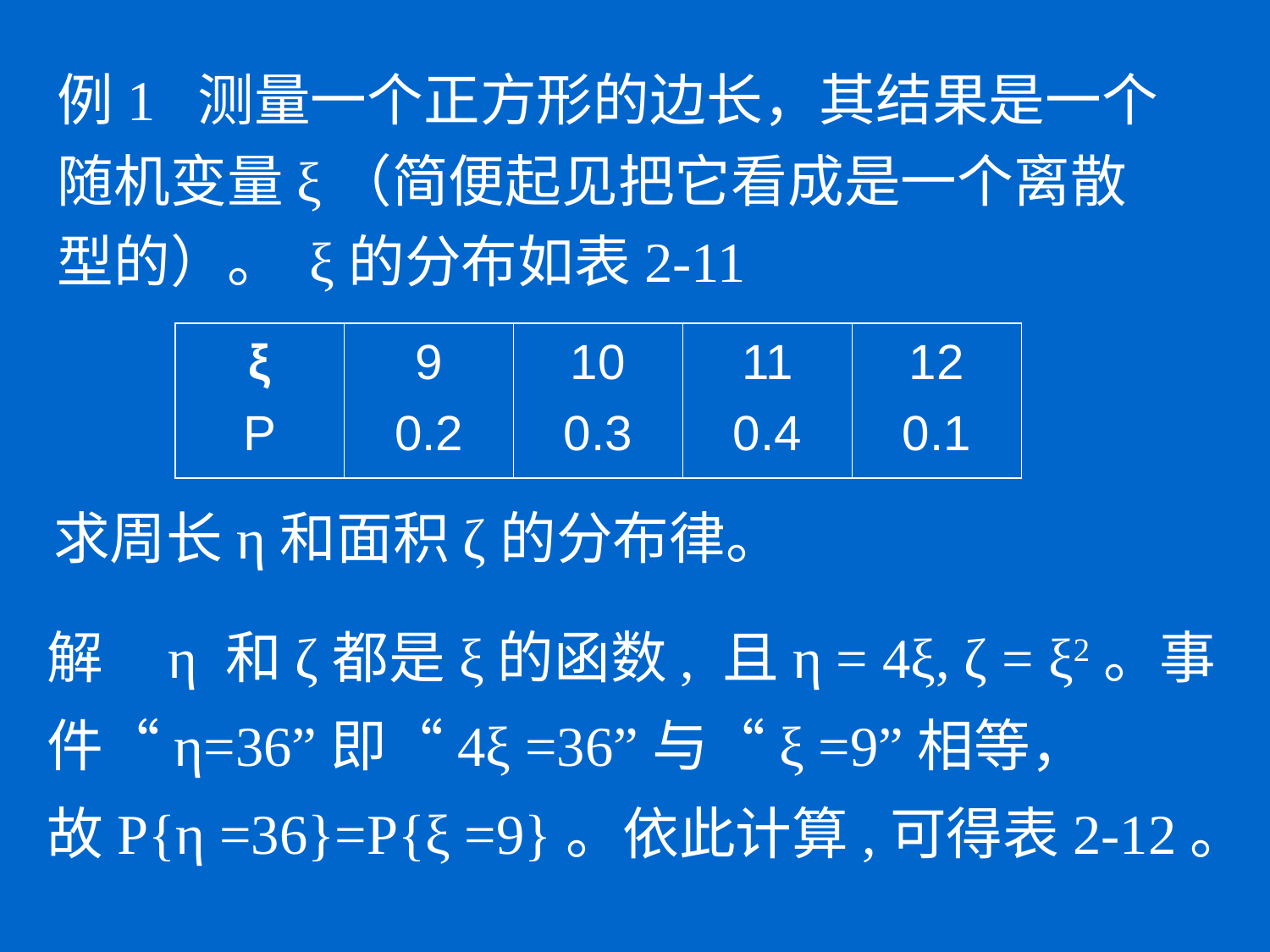

例1  测量一个正方形的边长，其结果是一个随机变量ξ（简便起见把它看成是一个离散型的）。 ξ的分布如表2-11
| ξ P | 9 0.2 | 10 0.3 | 11 0.4 | 12 0.1 |
| --- | --- | --- | --- | --- |
求周长η和面积ζ的分布律。

解    η 和ζ都是ξ的函数, 且η = 4ξ, ζ = ξ2。事件“η=36”即“4ξ =36”与“ξ =9”相等，
故P{η =36}=P{ξ =9}。依此计算,可得表2-12。